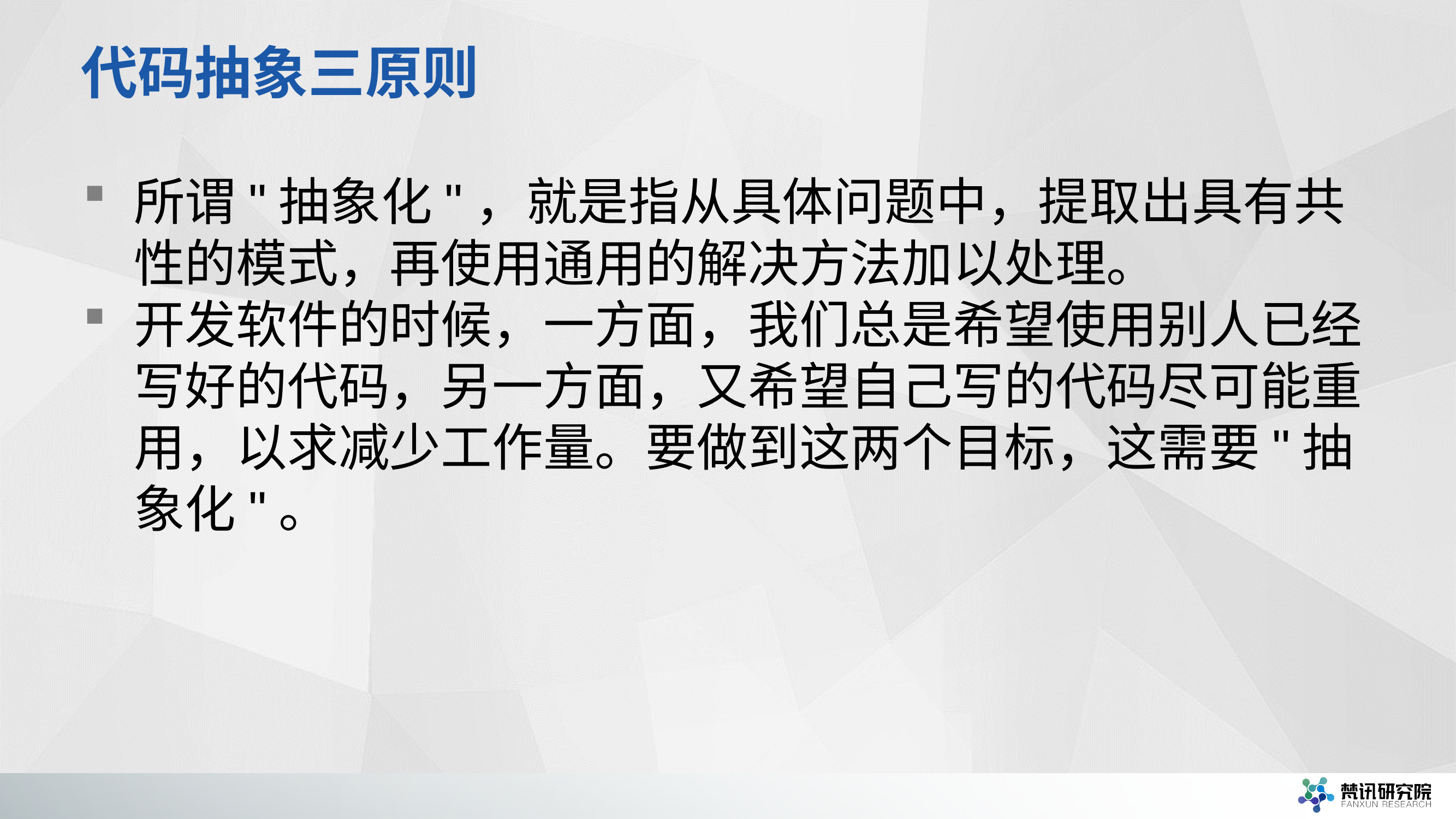

# 代码抽象三原则
所谓"抽象化"，就是指从具体问题中，提取出具有共性的模式，再使用通用的解决方法加以处理。
开发软件的时候，一方面，我们总是希望使用别人已经写好的代码，另一方面，又希望自己写的代码尽可能重用，以求减少工作量。要做到这两个目标，这需要"抽象化"。